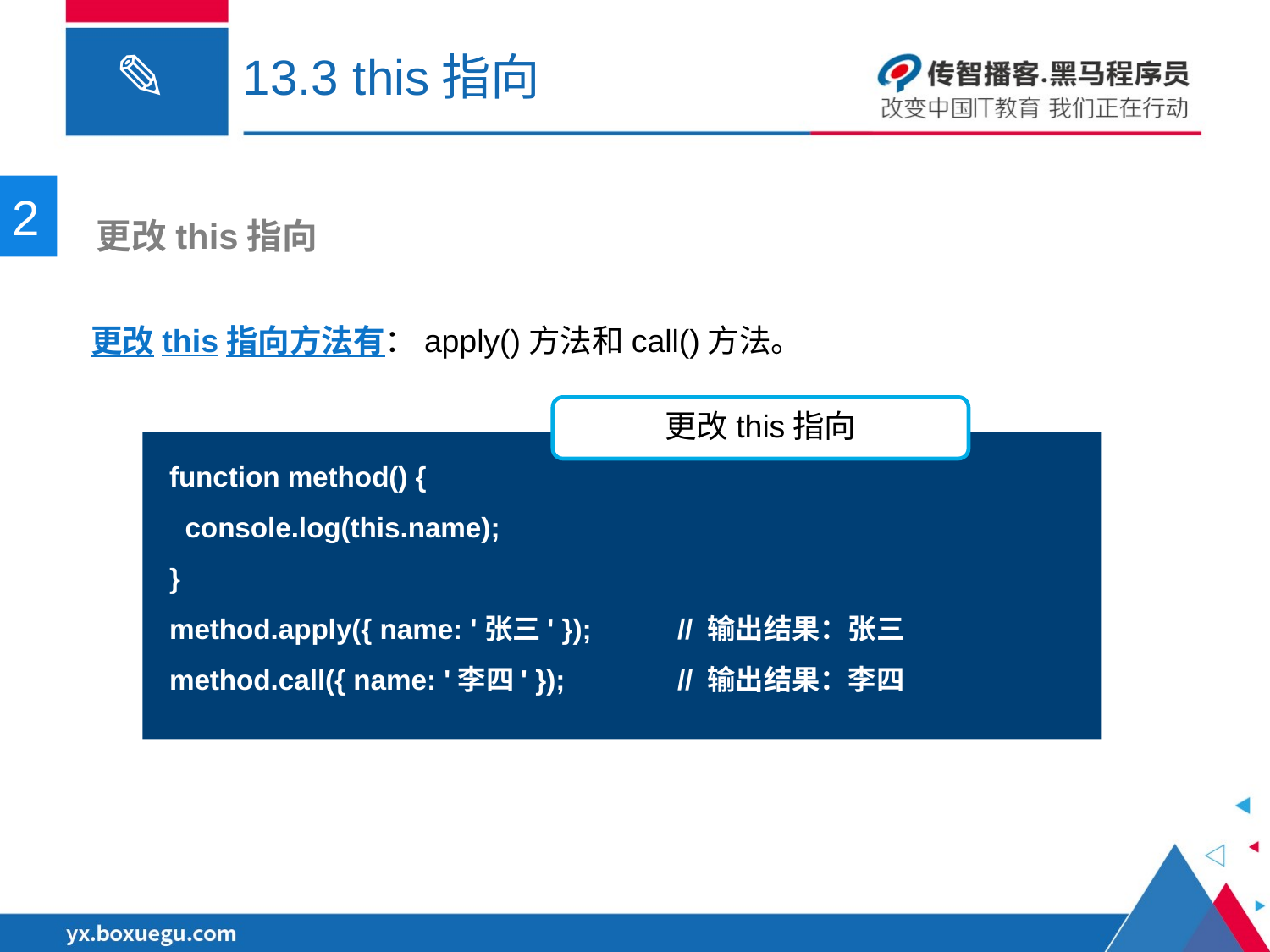

# 13.3 this指向

2
  更改this指向
更改this指向方法有：apply()方法和call()方法。
更改this指向

function method() {
  console.log(this.name);
}
method.apply({ name: '张三' }); 	// 输出结果：张三
method.call({ name: '李四' });	// 输出结果：李四